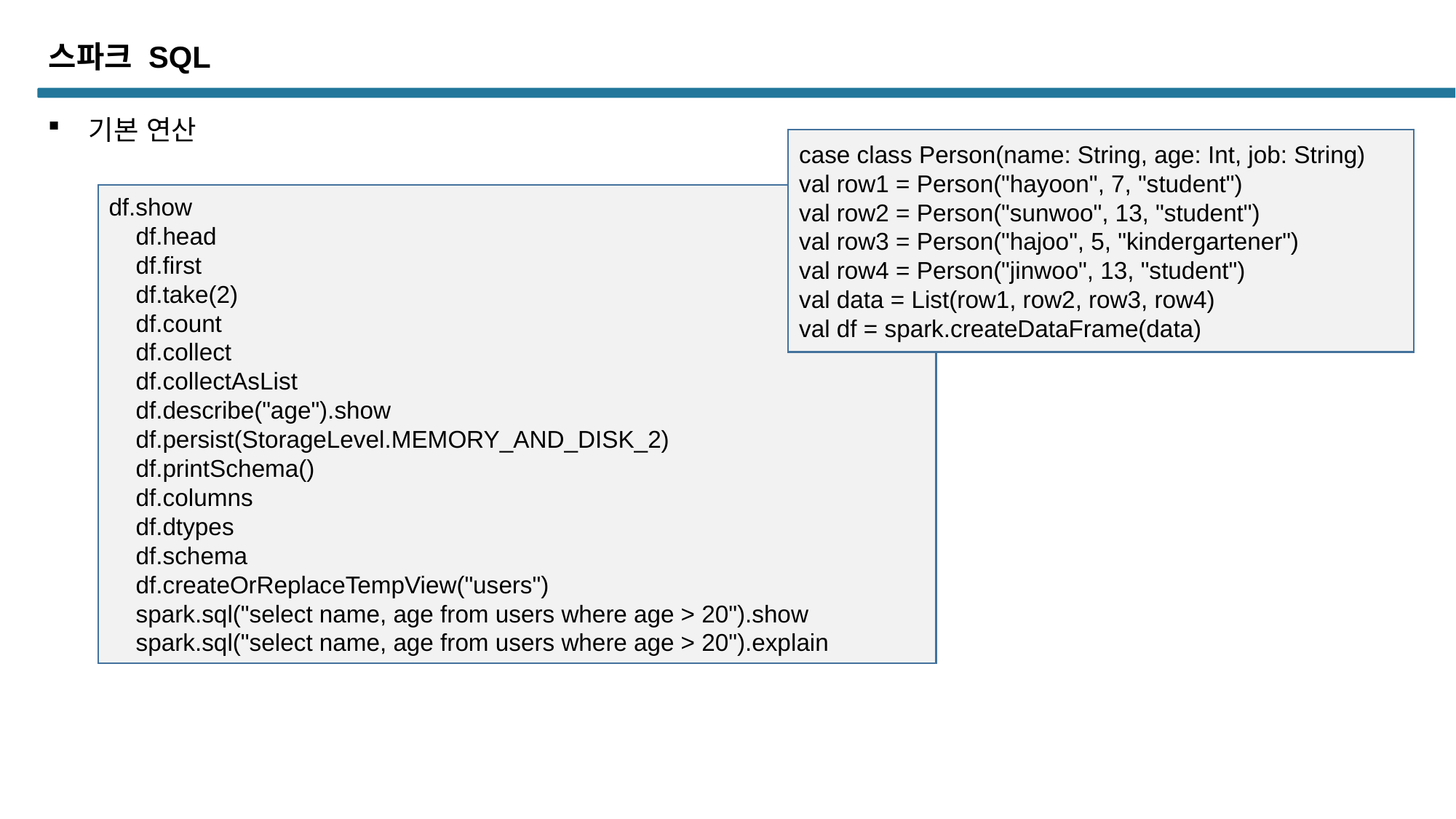

스파크 SQL
기본 연산
case class Person(name: String, age: Int, job: String)
val row1 = Person("hayoon", 7, "student")
val row2 = Person("sunwoo", 13, "student")
val row3 = Person("hajoo", 5, "kindergartener")
val row4 = Person("jinwoo", 13, "student")
val data = List(row1, row2, row3, row4)
val df = spark.createDataFrame(data)
df.show
    df.head
    df.first
    df.take(2)
    df.count
    df.collect
    df.collectAsList
    df.describe("age").show
    df.persist(StorageLevel.MEMORY_AND_DISK_2)
    df.printSchema()
    df.columns
    df.dtypes
    df.schema
    df.createOrReplaceTempView("users")
    spark.sql("select name, age from users where age > 20").show
    spark.sql("select name, age from users where age > 20").explain